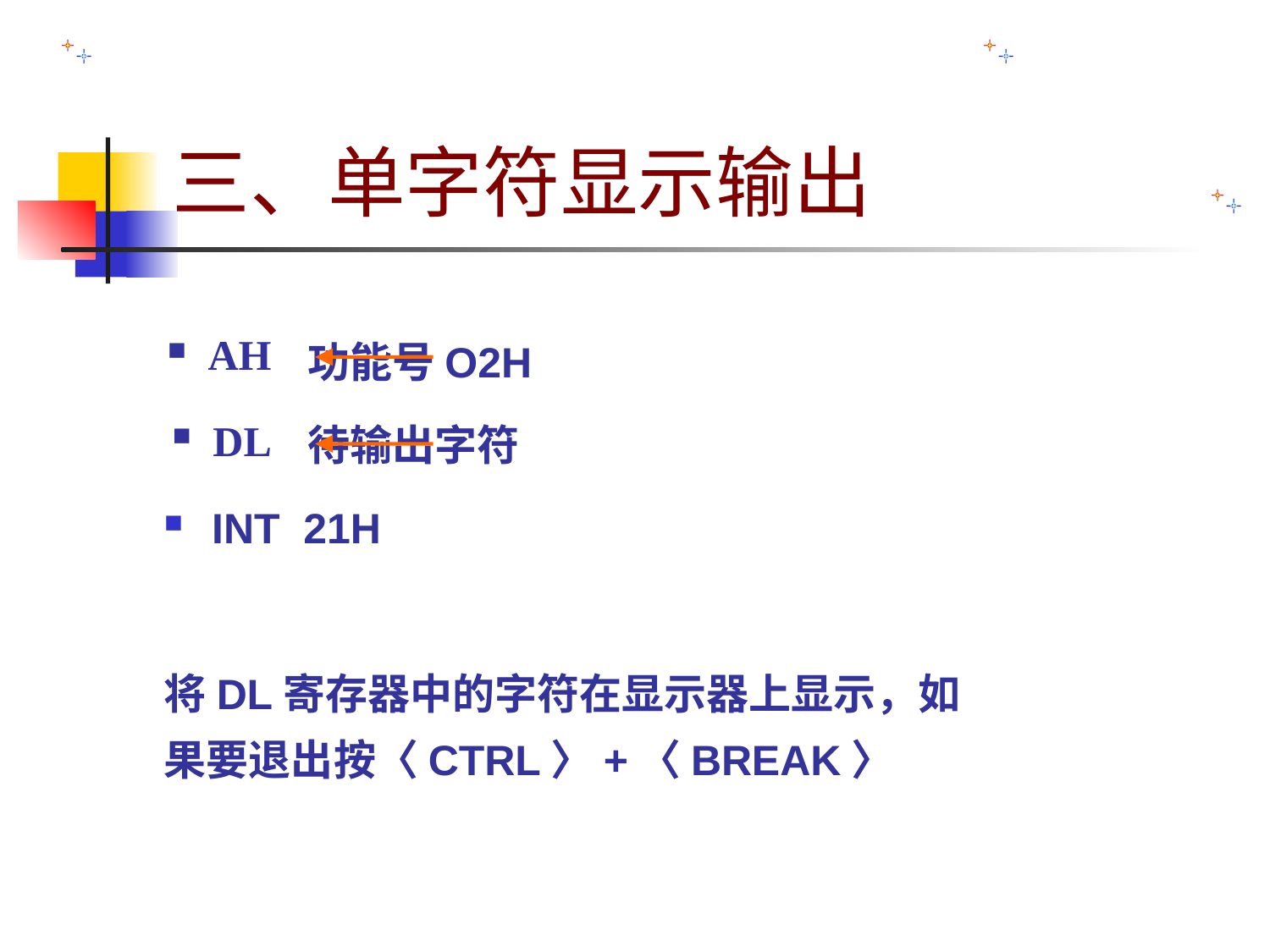

# 三、单字符显示输出
              功能号O2H
              待输出字符
INT  21H

将DL寄存器中的字符在显示器上显示，如果要退出按〈CTRL〉+〈BREAK〉

  AH

  DL